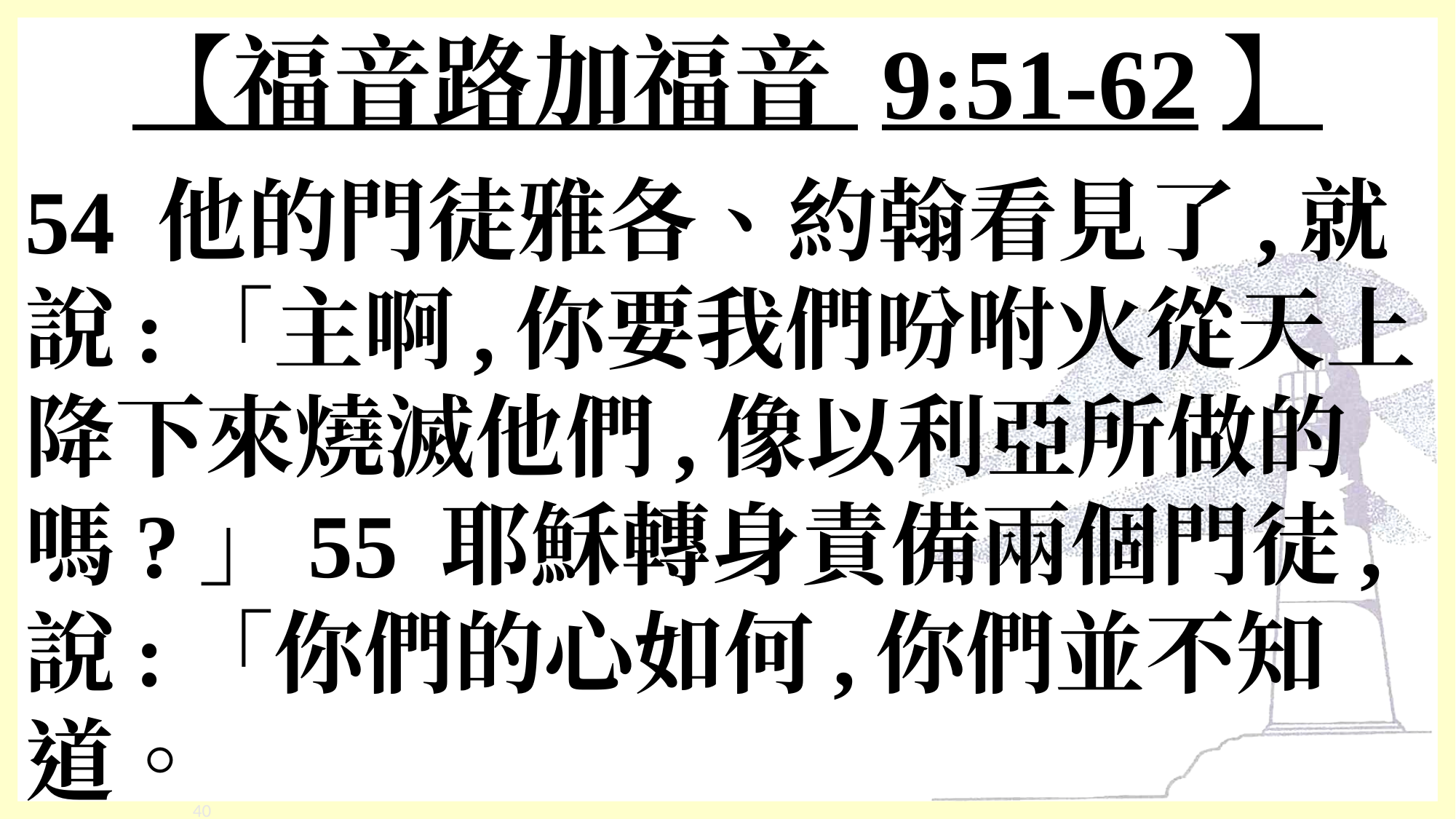

# 【福音路加福音 9:51-62】
54 他的門徒雅各、約翰看見了,就說:「主啊,你要我們吩咐火從天上降下來燒滅他們,像以利亞所做的嗎?」55 耶穌轉身責備兩個門徒,說:「你們的心如何,你們並不知道。
40